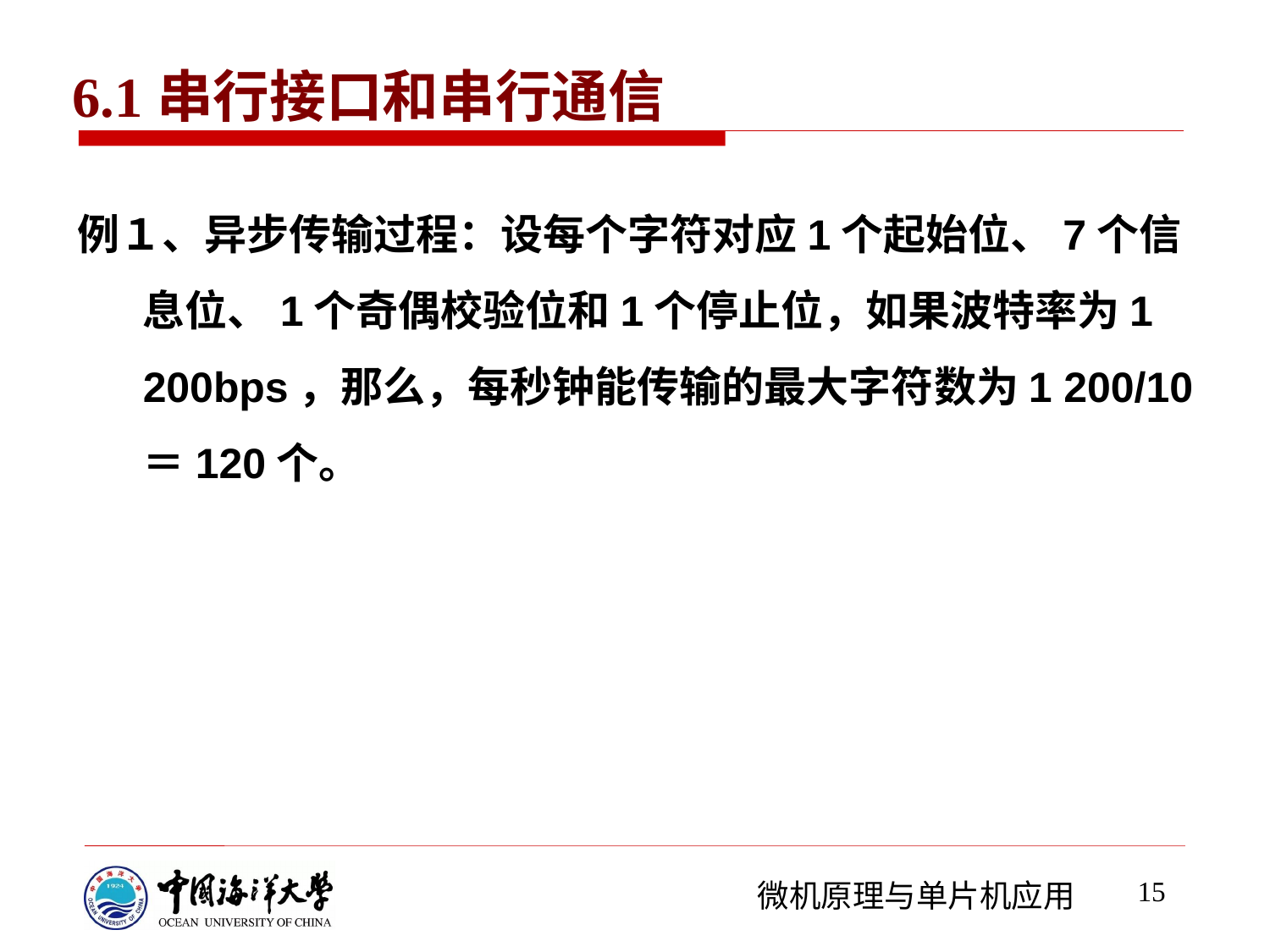

6.1串行接口和串行通信
例１、异步传输过程：设每个字符对应1个起始位、7个信息位、1个奇偶校验位和1个停止位，如果波特率为1 200bps，那么，每秒钟能传输的最大字符数为1 200/10＝120个。
15